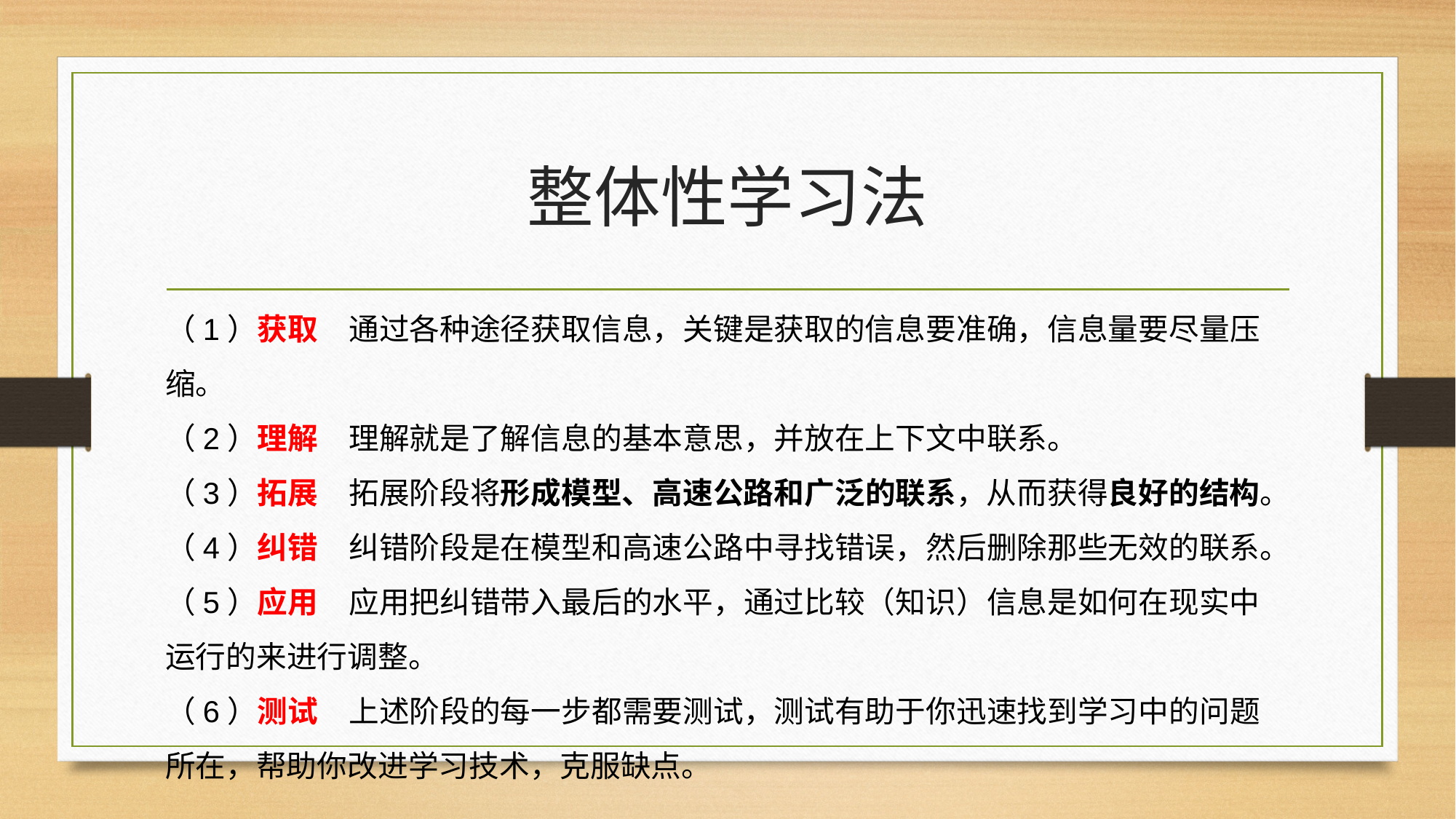

# 整体性学习法
（1）获取　通过各种途径获取信息，关键是获取的信息要准确，信息量要尽量压缩。
（2）理解　理解就是了解信息的基本意思，并放在上下文中联系。
（3）拓展　拓展阶段将形成模型、高速公路和广泛的联系，从而获得良好的结构。
（4）纠错　纠错阶段是在模型和高速公路中寻找错误，然后删除那些无效的联系。
（5）应用　应用把纠错带入最后的水平，通过比较（知识）信息是如何在现实中运行的来进行调整。
（6）测试　上述阶段的每一步都需要测试，测试有助于你迅速找到学习中的问题所在，帮助你改进学习技术，克服缺点。